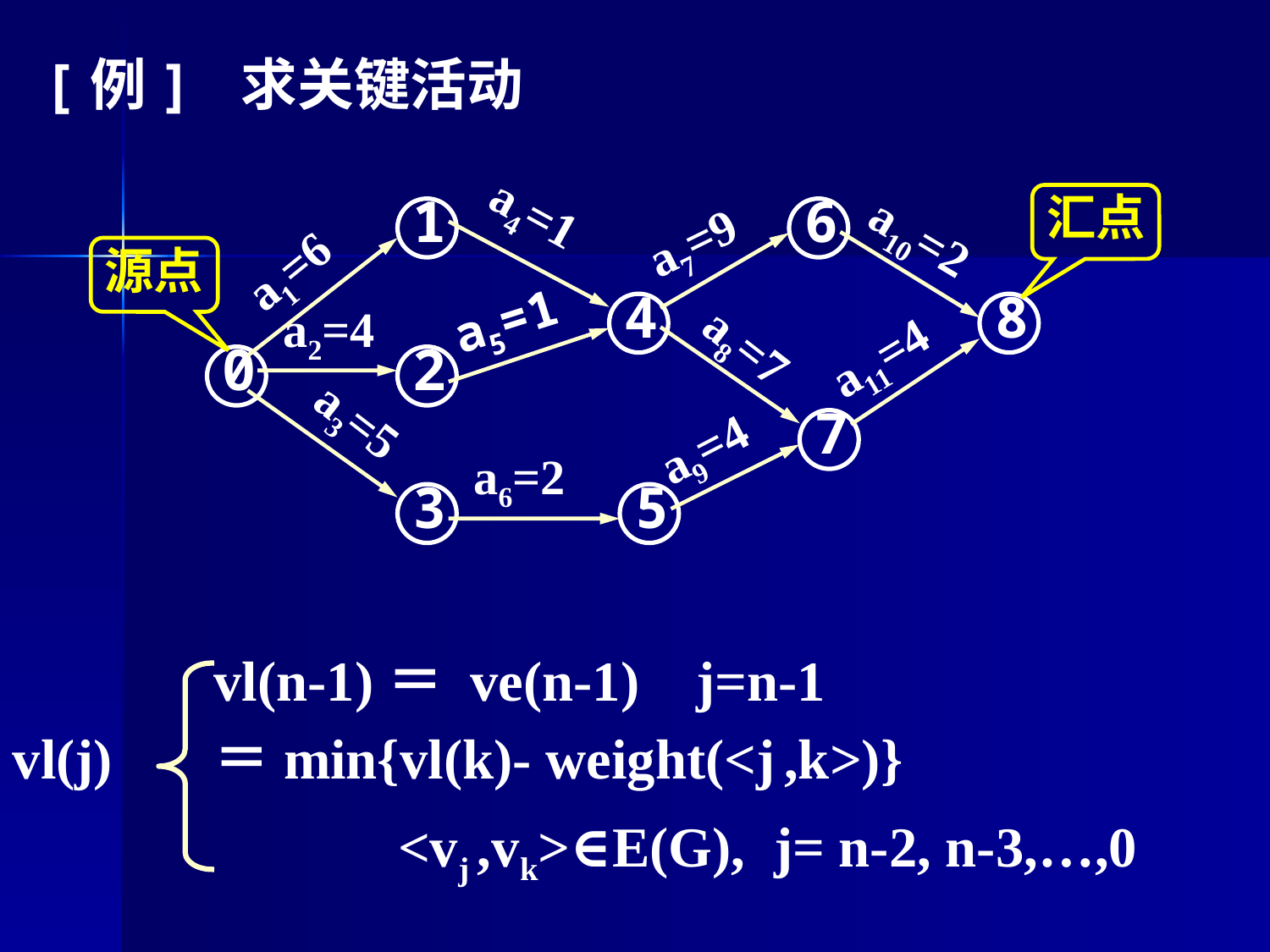

[例] 求关键活动
1

6

汇点

a7=9
a4=1
a10=2

a1=6
源点

4

8

a5=1
a2=4
a11=4
0

2

a8=7

7

a9=4
a3=5
a6=2

3

5

vl(n-1)＝ ve(n-1)    j=n-1
＝min{vl(k)- weight(<j ,k>)}
             <vj ,vk>∈E(G),  j= n-2, n-3,…,0

vl(j)